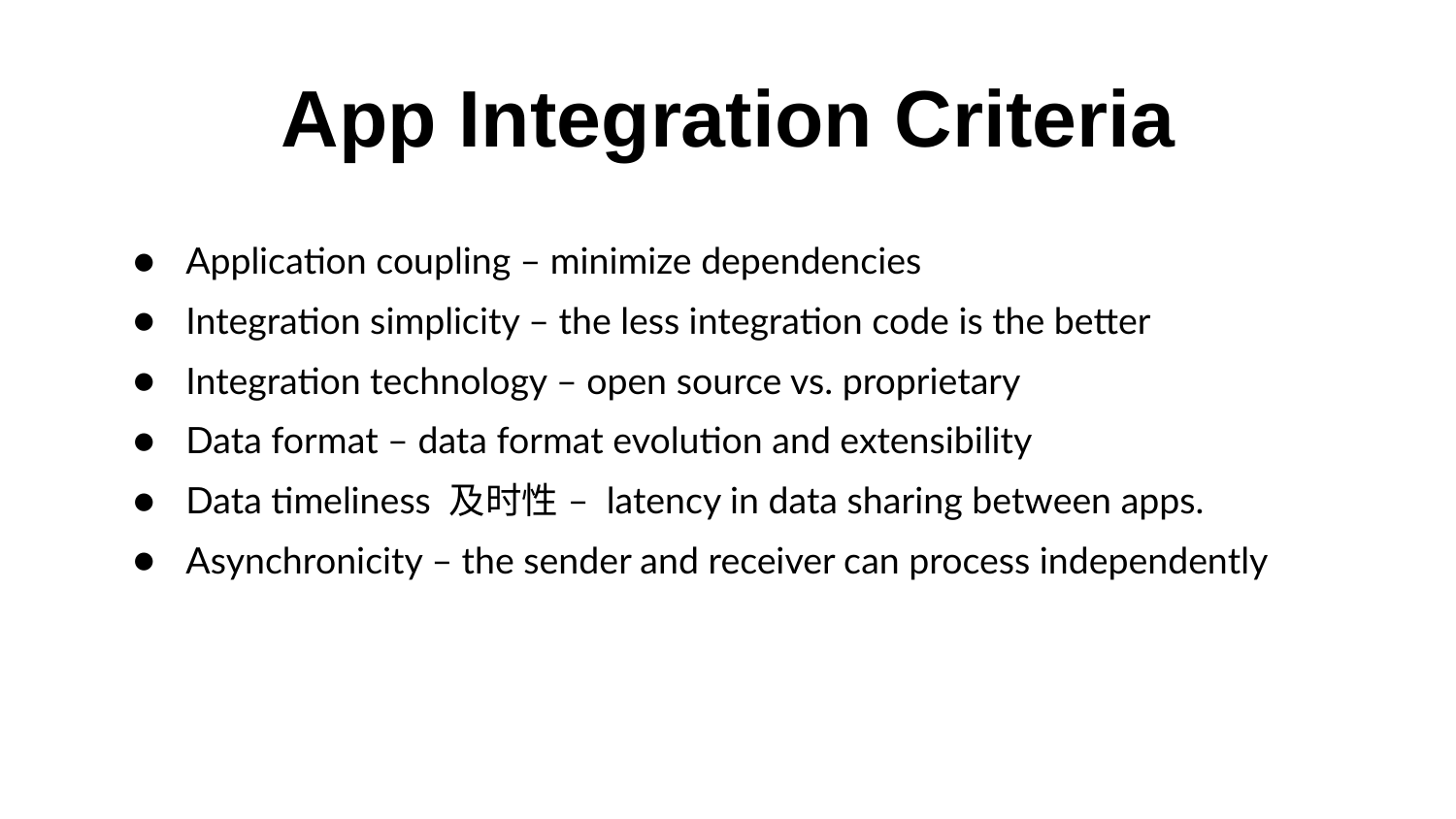

# App Integration Criteria
 Application coupling – minimize dependencies
 Integration simplicity – the less integration code is the better
 Integration technology – open source vs. proprietary
 Data format – data format evolution and extensibility
 Data timeliness 及时性 – latency in data sharing between apps.
 Asynchronicity – the sender and receiver can process independently